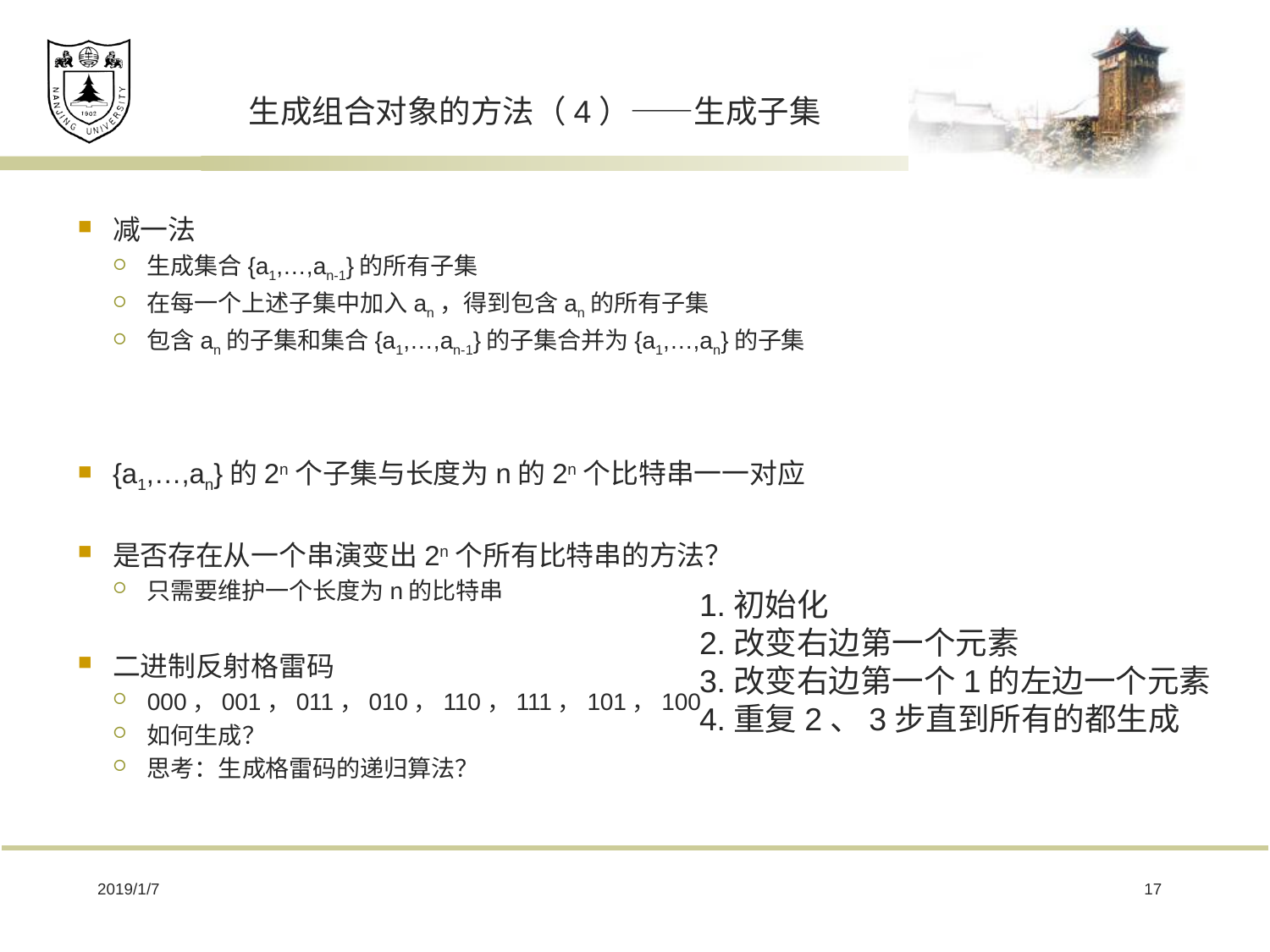

# 生成组合对象的方法（4）——生成子集
减一法
生成集合{a1,…,an-1}的所有子集
在每一个上述子集中加入an，得到包含an的所有子集
包含an的子集和集合{a1,…,an-1}的子集合并为{a1,…,an}的子集

{a1,…,an}的2n个子集与长度为n的2n个比特串一一对应

是否存在从一个串演变出2n个所有比特串的方法？
只需要维护一个长度为n的比特串

二进制反射格雷码
000，001，011，010，110，111，101，100
如何生成？
思考：生成格雷码的递归算法？
1.初始化
2.改变右边第一个元素
3.改变右边第一个1的左边一个元素
4.重复2、3步直到所有的都生成
2019/1/7
17